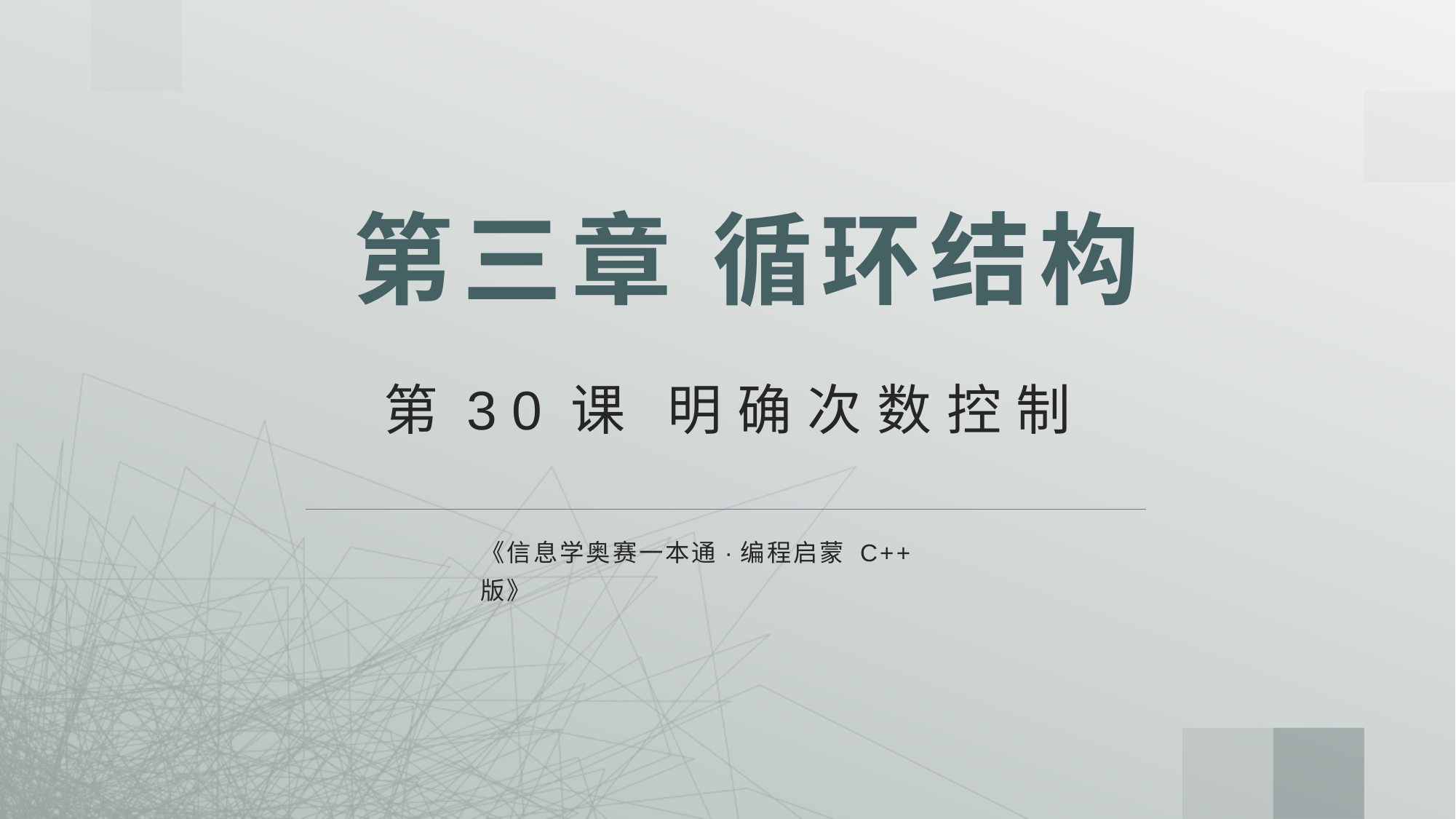

# 第三章 循环结构
第30课 明确次数控制
《信息学奥赛一本通·编程启蒙 C++版》